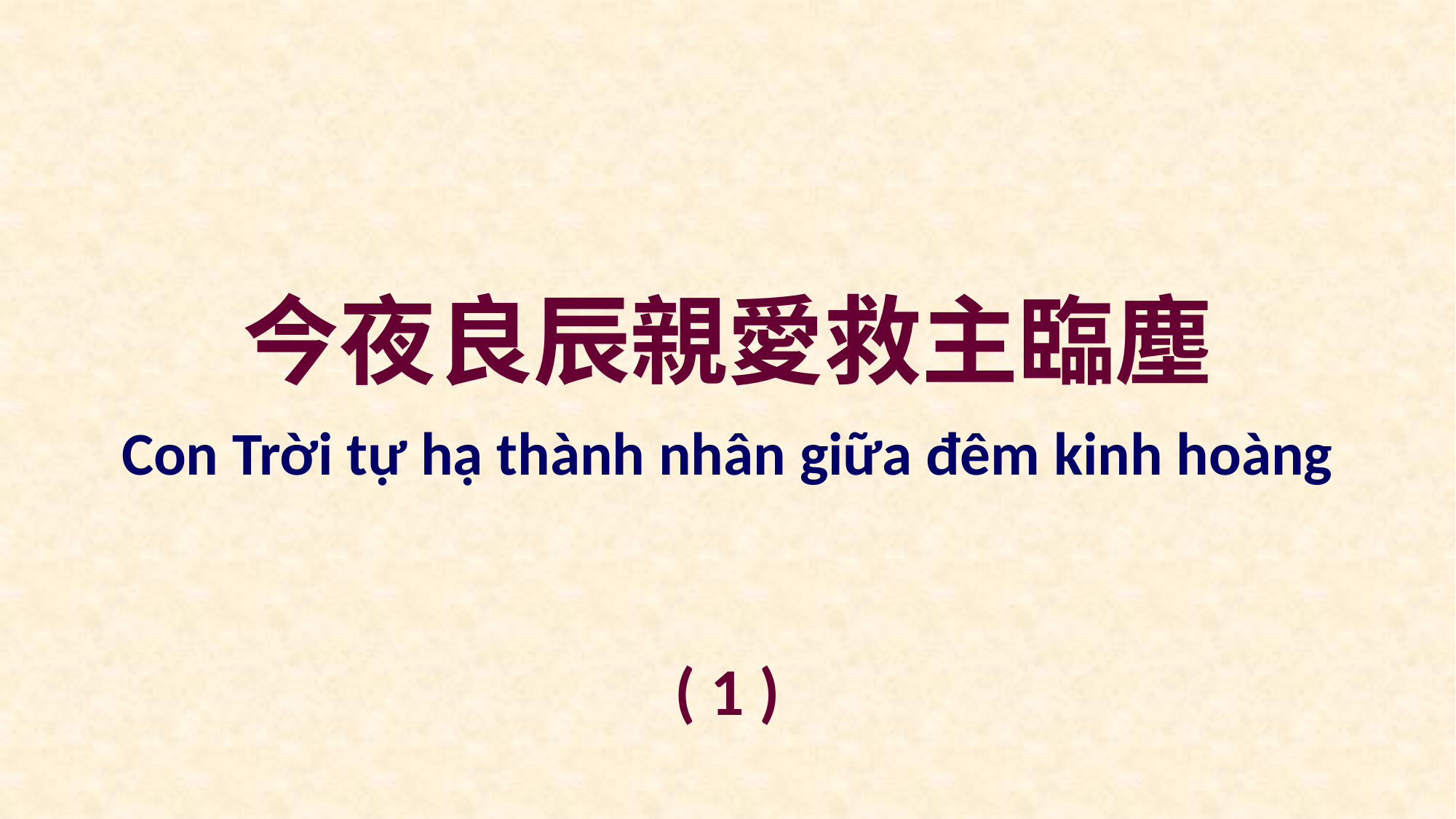

今夜良辰親愛救主臨塵
Con Trời tự hạ thành nhân giữa đêm kinh hoàng
( 1 )